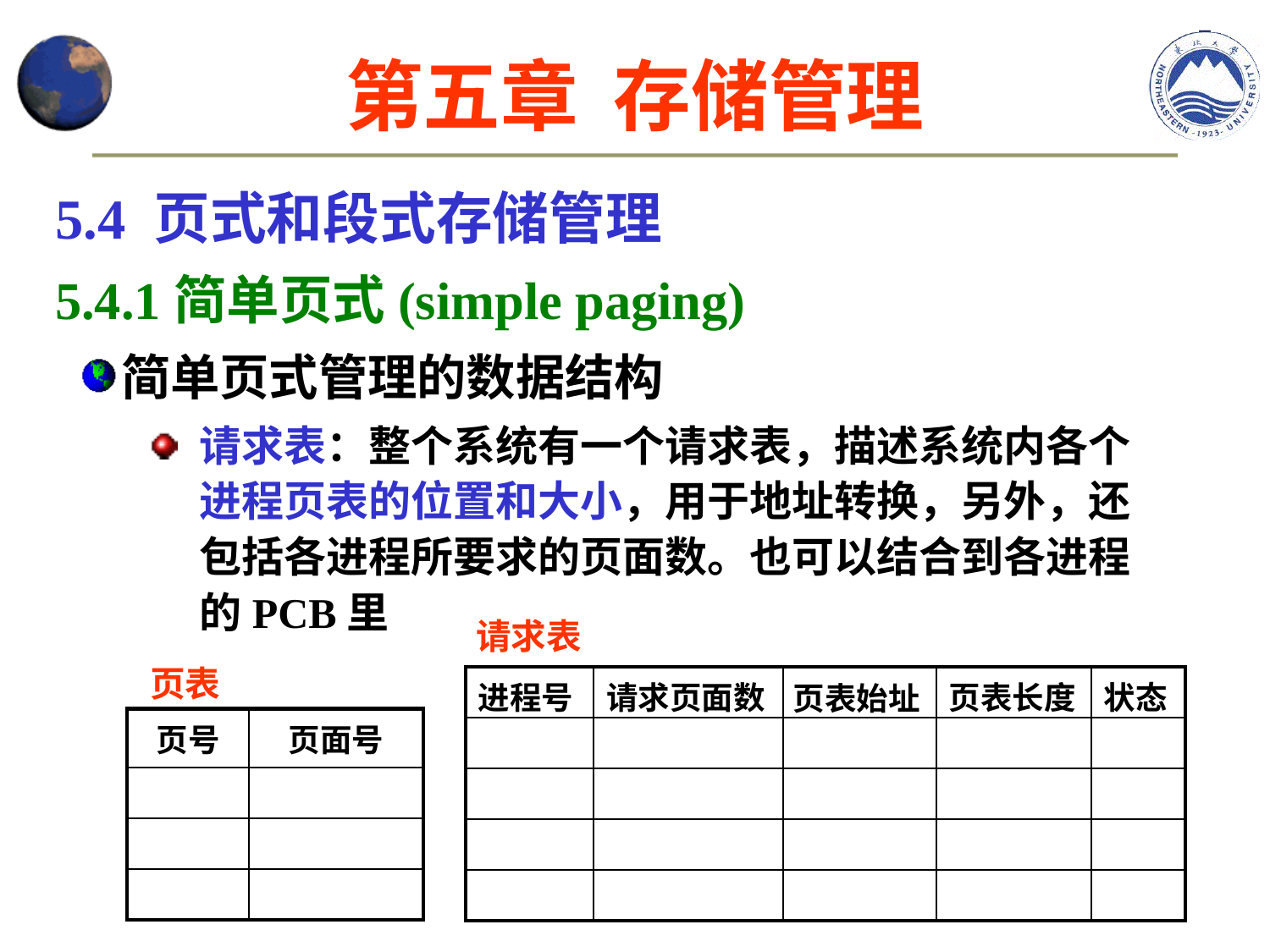

第五章  存储管理
5.4 页式和段式存储管理
5.4.1简单页式(simple paging)
简单页式管理的数据结构
请求表：整个系统有一个请求表，描述系统内各个进程页表的位置和大小，用于地址转换，另外，还包括各进程所要求的页面数。也可以结合到各进程的PCB里
请求表
页表
| 进程号 | 请求页面数 | 页表始址 | 页表长度 | 状态 |
| --- | --- | --- | --- | --- |
|  |  |  |  |  |
|  |  |  |  |  |
|  |  |  |  |  |
|  |  |  |  |  |
| 页号 | 页面号 |
| --- | --- |
|  |  |
|  |  |
|  |  |